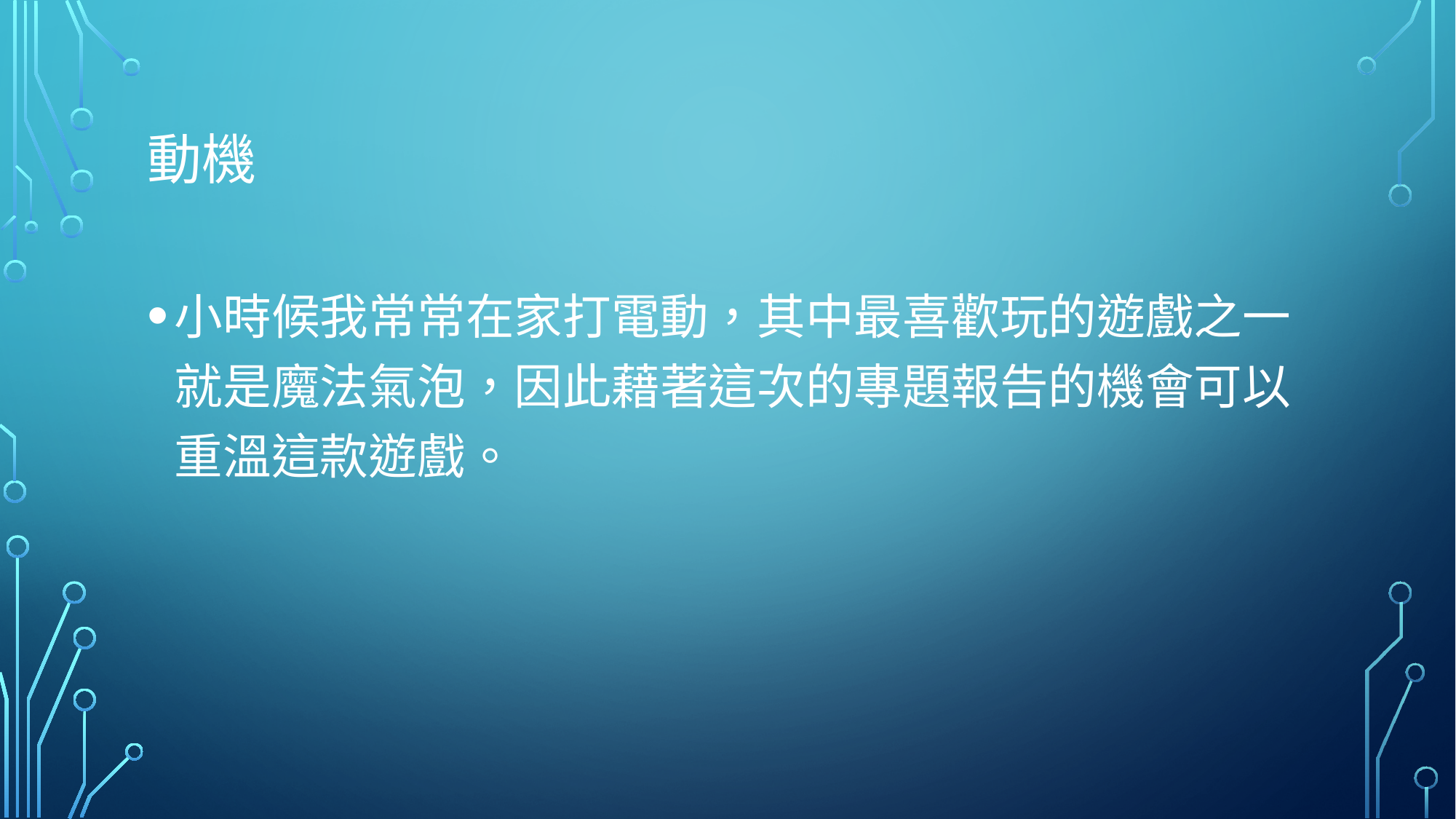

# 動機
小時候我常常在家打電動，其中最喜歡玩的遊戲之一就是魔法氣泡，因此藉著這次的專題報告的機會可以重溫這款遊戲。